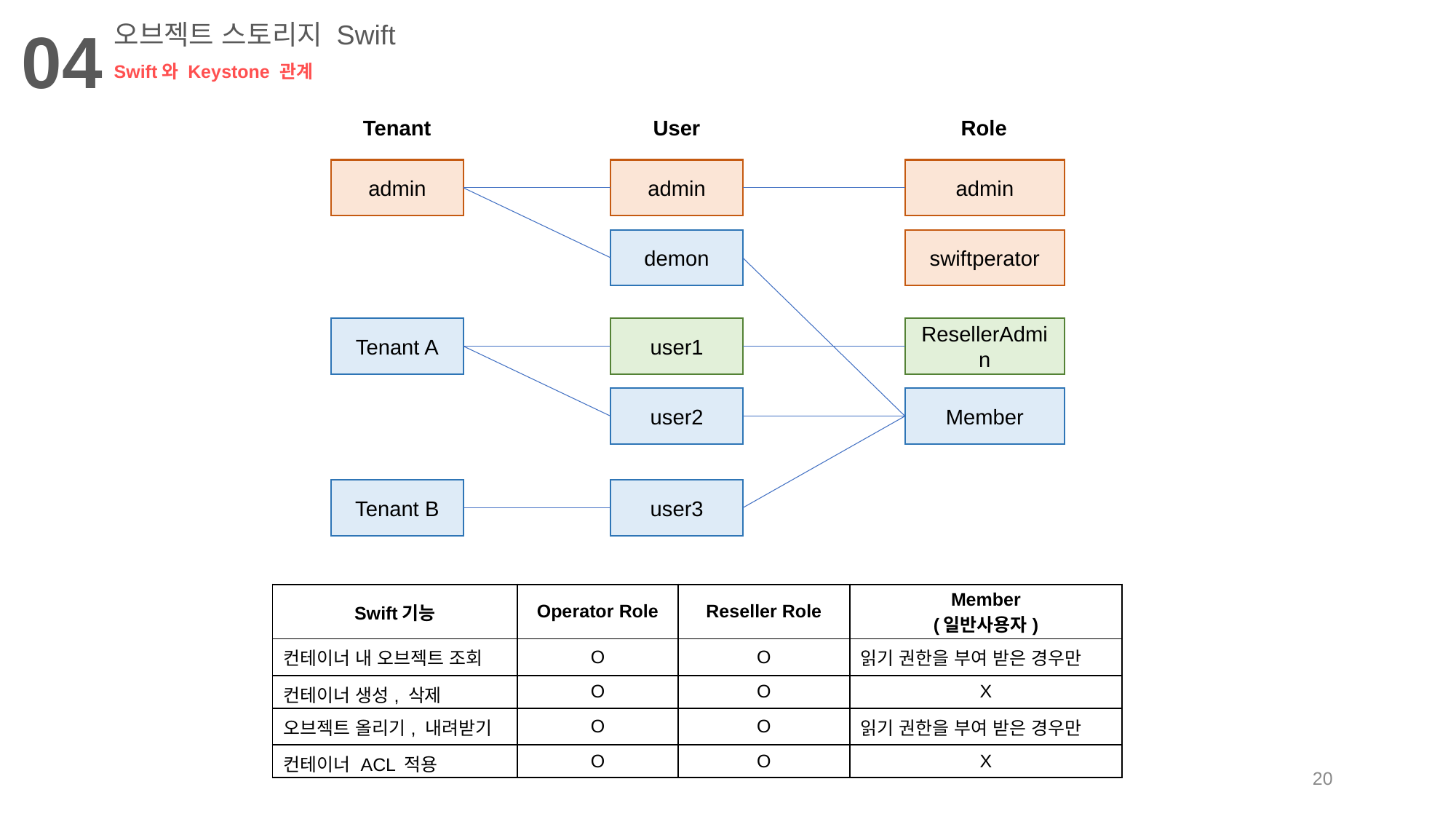

04
오브젝트 스토리지 Swift
Swift와 Keystone 관계
Tenant
User
Role
admin
admin
admin
demon
swiftperator
Tenant A
user1
ResellerAdmin
user2
Member
Tenant B
user3
| Swift기능 | Operator Role | Reseller Role | Member (일반사용자) |
| --- | --- | --- | --- |
| 컨테이너 내 오브젝트 조회 | O | O | 읽기 권한을 부여 받은 경우만 |
| 컨테이너 생성, 삭제 | O | O | X |
| 오브젝트 올리기, 내려받기 | O | O | 읽기 권한을 부여 받은 경우만 |
| 컨테이너 ACL 적용 | O | O | X |
20